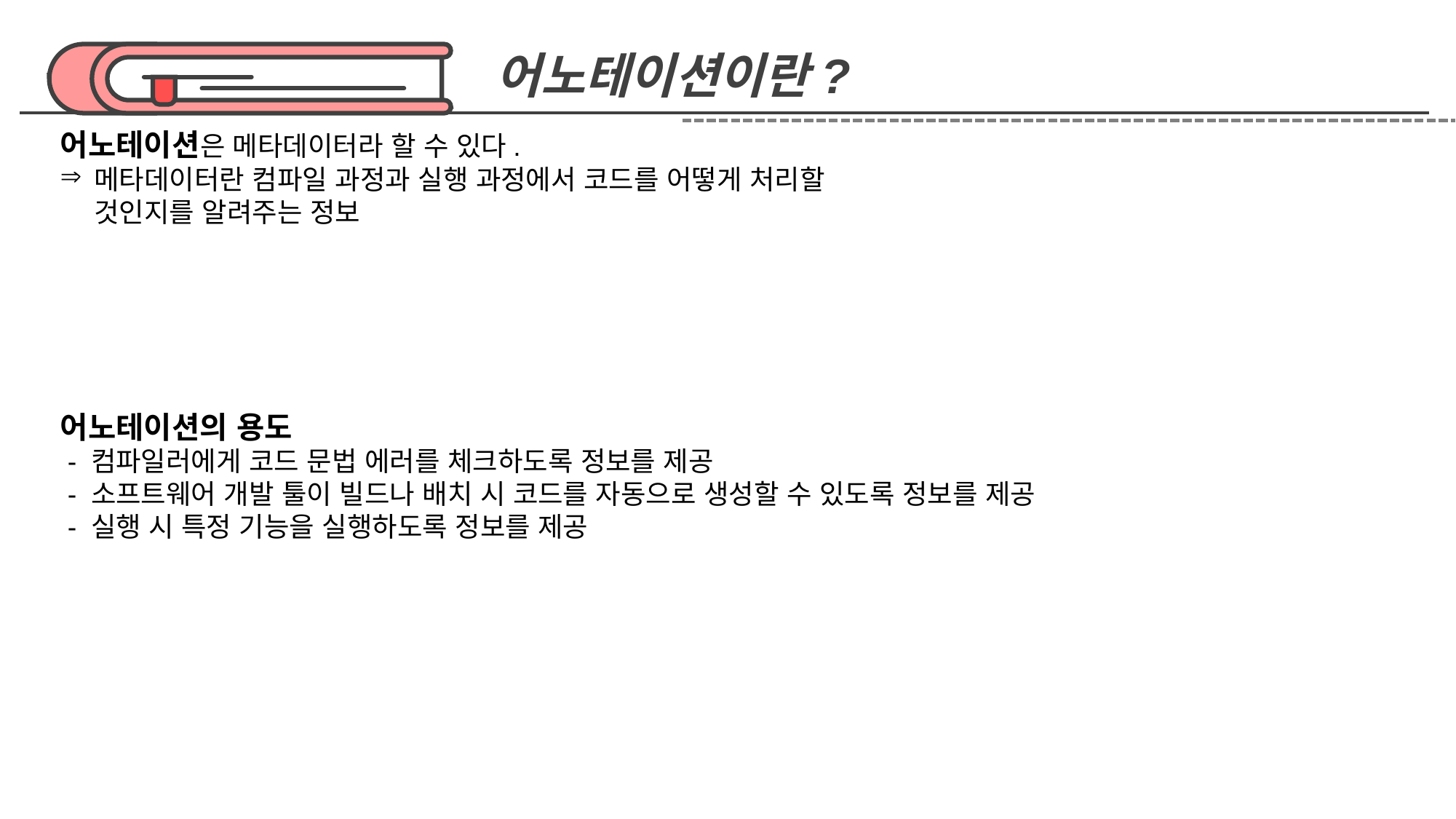

어노테이션이란?

어노테이션은 메타데이터라 할 수 있다.
메타데이터란 컴파일 과정과 실행 과정에서 코드를 어떻게 처리할 것인지를 알려주는 정보
어노테이션의 용도
 - 컴파일러에게 코드 문법 에러를 체크하도록 정보를 제공
 - 소프트웨어 개발 툴이 빌드나 배치 시 코드를 자동으로 생성할 수 있도록 정보를 제공
 - 실행 시 특정 기능을 실행하도록 정보를 제공